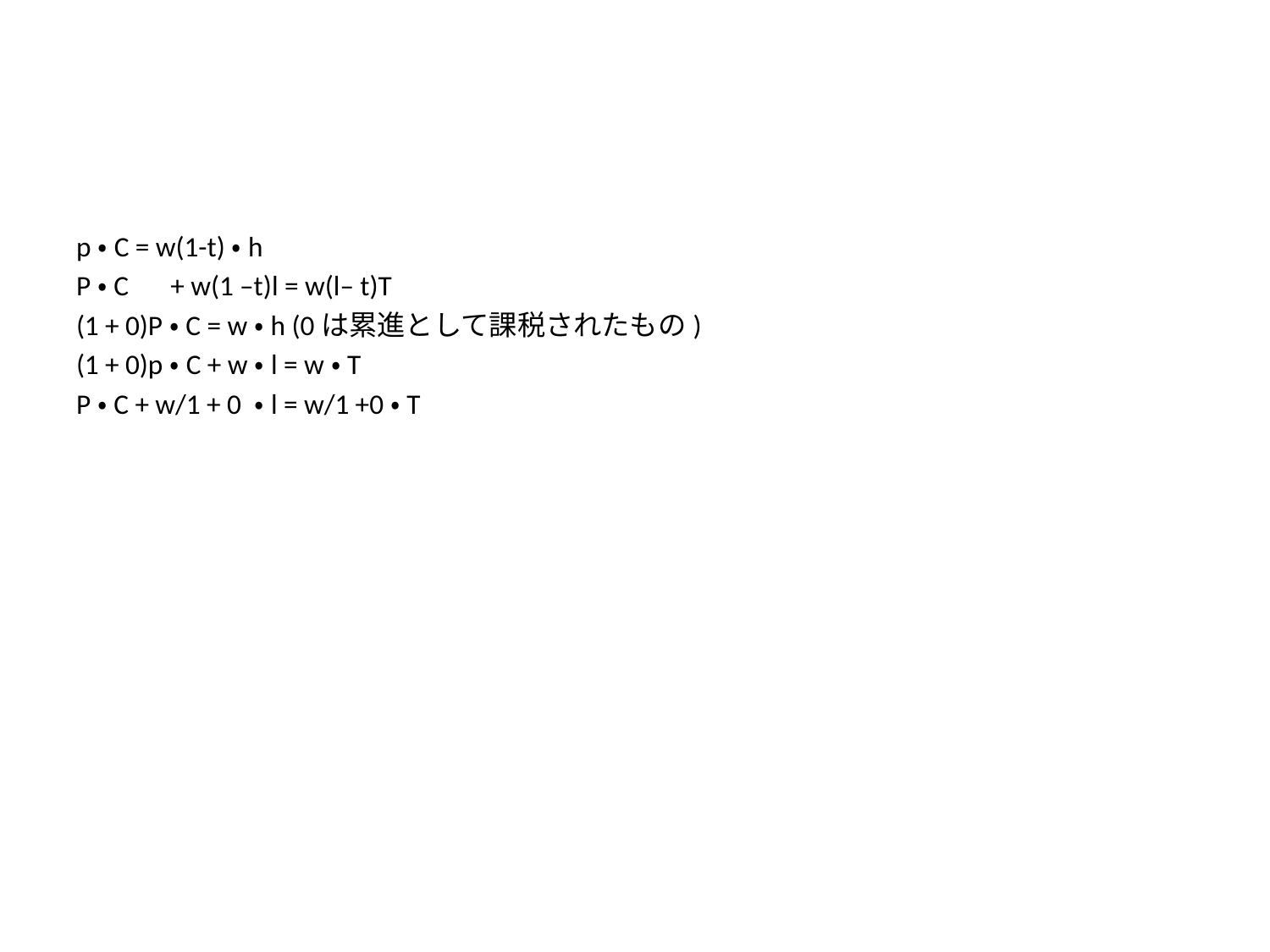

#
p・C = w(1-t)・h
P・C　+ w(1 –t)l = w(l– t)T
(1 + 0)P・C = w・h (0は累進として課税されたもの)
(1 + 0)p・C + w・l = w・T
P・C + w/1 + 0 ・l = w/1 +0・T